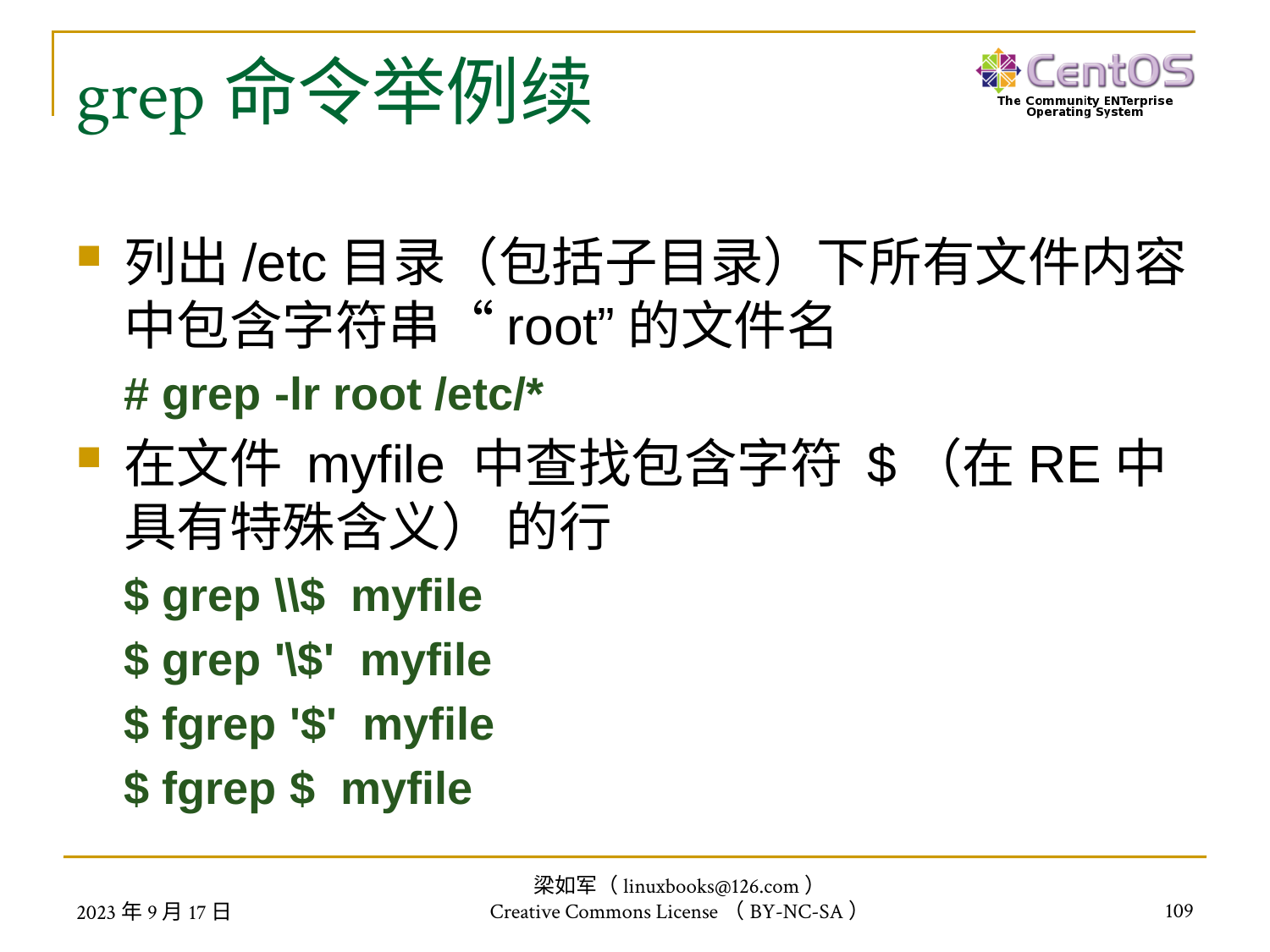

# grep命令举例续
列出/etc目录（包括子目录）下所有文件内容中包含字符串“root”的文件名
# grep -lr root /etc/*
在文件 myfile 中查找包含字符 $（在RE中具有特殊含义） 的行
$ grep \\$  myfile
$ grep '\$'  myfile
$ fgrep '$'  myfile
$ fgrep $  myfile
梁如军（linuxbooks@126.com）
Creative Commons License（BY-NC-SA）
2023年9月17日
109